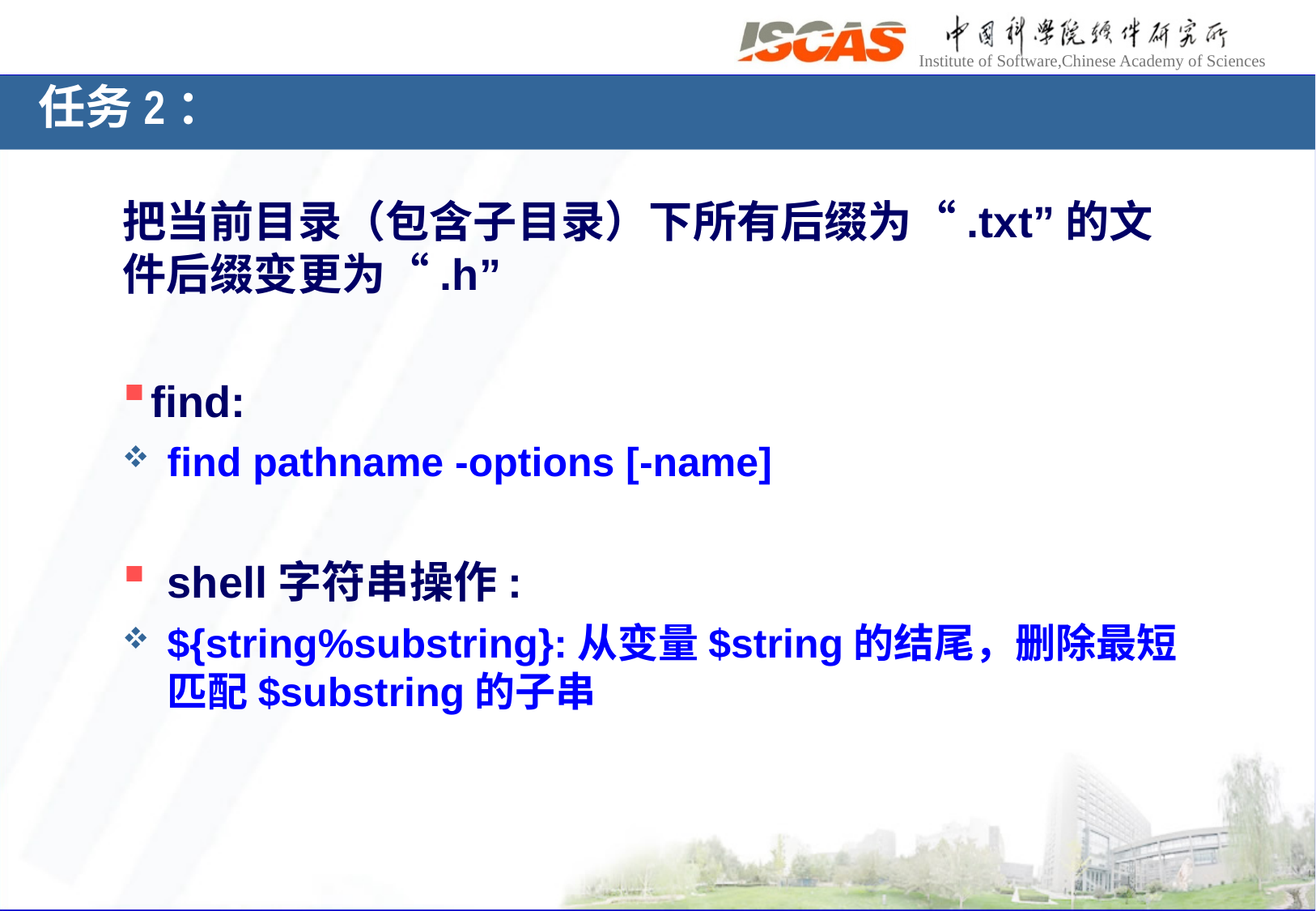

任务2：
把当前目录（包含子目录）下所有后缀为“.txt”的文件后缀变更为“.h”

find:
find pathname -options [-name]

shell字符串操作:
${string%substring}:从变量$string的结尾，删除最短匹配$substring的子串